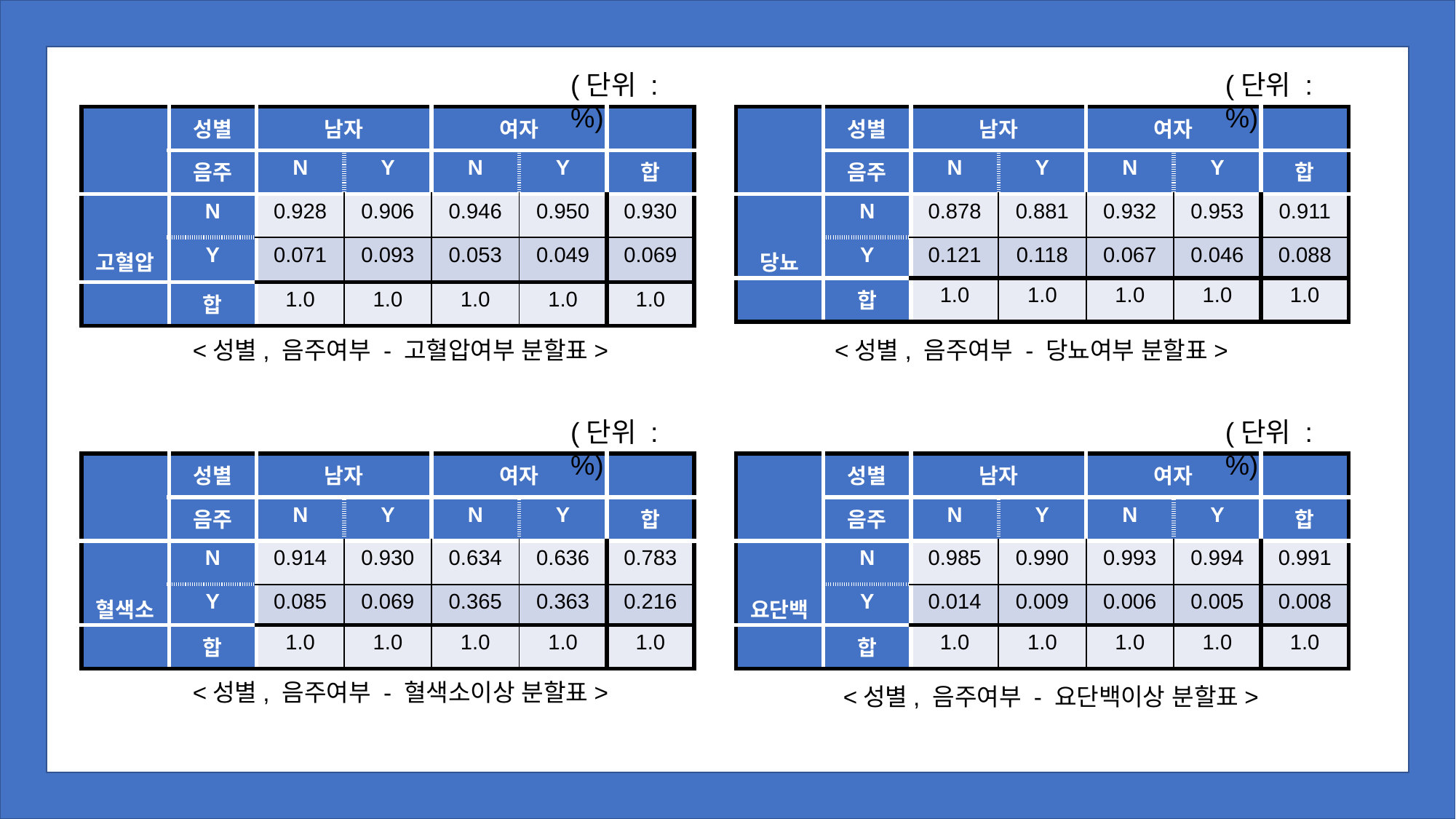

(단위 : %)
(단위 : %)
|  | 성별 | 남자 |  | 여자 |  |  |
| --- | --- | --- | --- | --- | --- | --- |
|  | 음주 | N | Y | N | Y | 합 |
| 당뇨 | N | 0.878 | 0.881 | 0.932 | 0.953 | 0.911 |
|  | Y | 0.121 | 0.118 | 0.067 | 0.046 | 0.088 |
|  | 합 | 1.0 | 1.0 | 1.0 | 1.0 | 1.0 |
|  | 성별 | 남자 |  | 여자 |  |  |
| --- | --- | --- | --- | --- | --- | --- |
|  | 음주 | N | Y | N | Y | 합 |
| 고혈압 | N | 0.928 | 0.906 | 0.946 | 0.950 | 0.930 |
|  | Y | 0.071 | 0.093 | 0.053 | 0.049 | 0.069 |
|  | 합 | 1.0 | 1.0 | 1.0 | 1.0 | 1.0 |
<성별, 음주여부 - 고혈압여부 분할표>
<성별, 음주여부 - 당뇨여부 분할표>
(단위 : %)
(단위 : %)
|  | 성별 | 남자 |  | 여자 |  |  |
| --- | --- | --- | --- | --- | --- | --- |
|  | 음주 | N | Y | N | Y | 합 |
| 혈색소 | N | 0.914 | 0.930 | 0.634 | 0.636 | 0.783 |
|  | Y | 0.085 | 0.069 | 0.365 | 0.363 | 0.216 |
|  | 합 | 1.0 | 1.0 | 1.0 | 1.0 | 1.0 |
|  | 성별 | 남자 |  | 여자 |  |  |
| --- | --- | --- | --- | --- | --- | --- |
|  | 음주 | N | Y | N | Y | 합 |
| 요단백 | N | 0.985 | 0.990 | 0.993 | 0.994 | 0.991 |
|  | Y | 0.014 | 0.009 | 0.006 | 0.005 | 0.008 |
|  | 합 | 1.0 | 1.0 | 1.0 | 1.0 | 1.0 |
<성별, 음주여부 - 혈색소이상 분할표>
<성별, 음주여부 - 요단백이상 분할표>